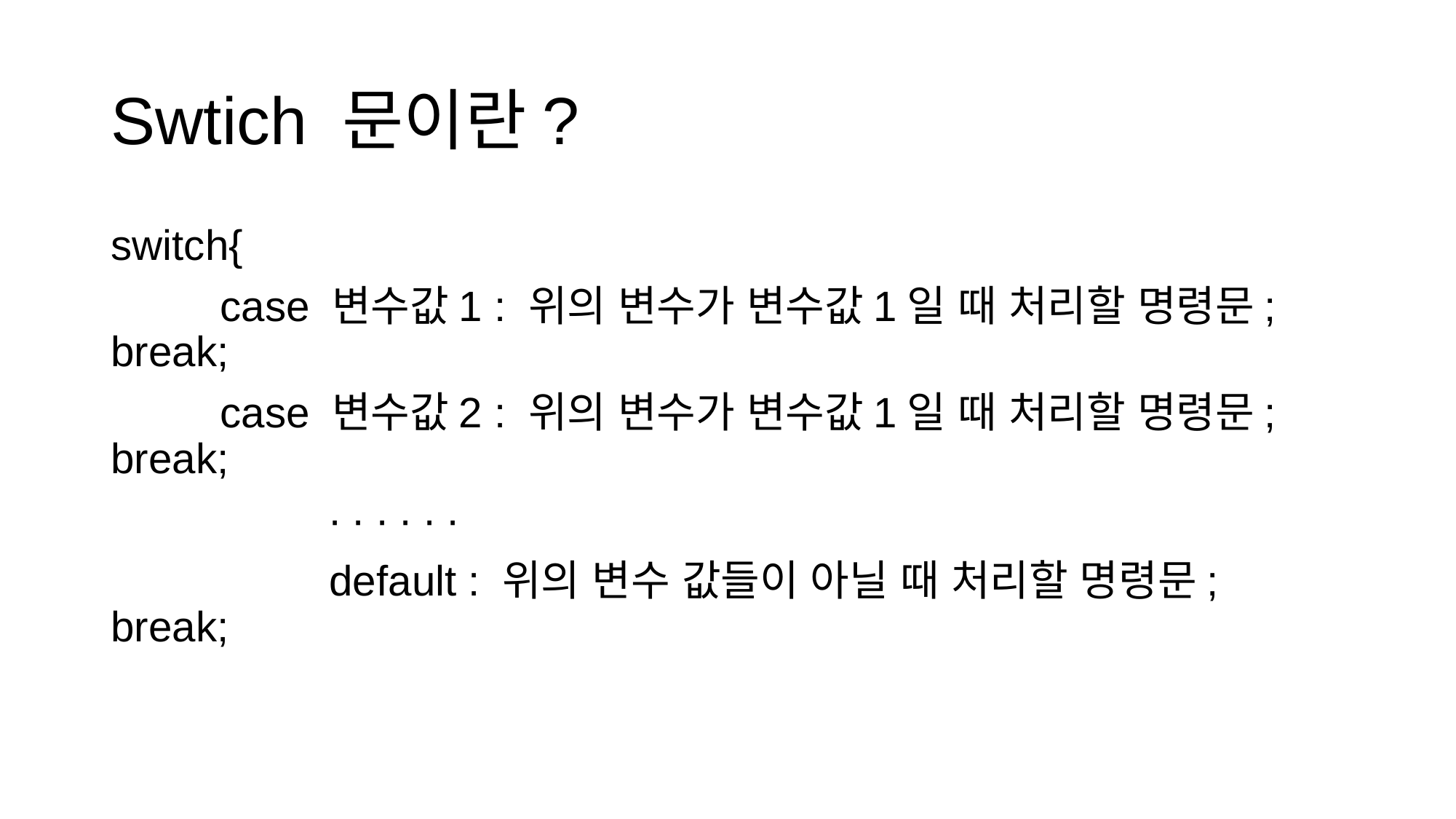

# Swtich 문이란?
switch{
	case 변수값1 : 위의 변수가 변수값1일 때 처리할 명령문; break;
	case 변수값2 : 위의 변수가 변수값1일 때 처리할 명령문; break;
		∙ ∙ ∙ ∙ ∙ ∙
		default : 위의 변수 값들이 아닐 때 처리할 명령문; break;